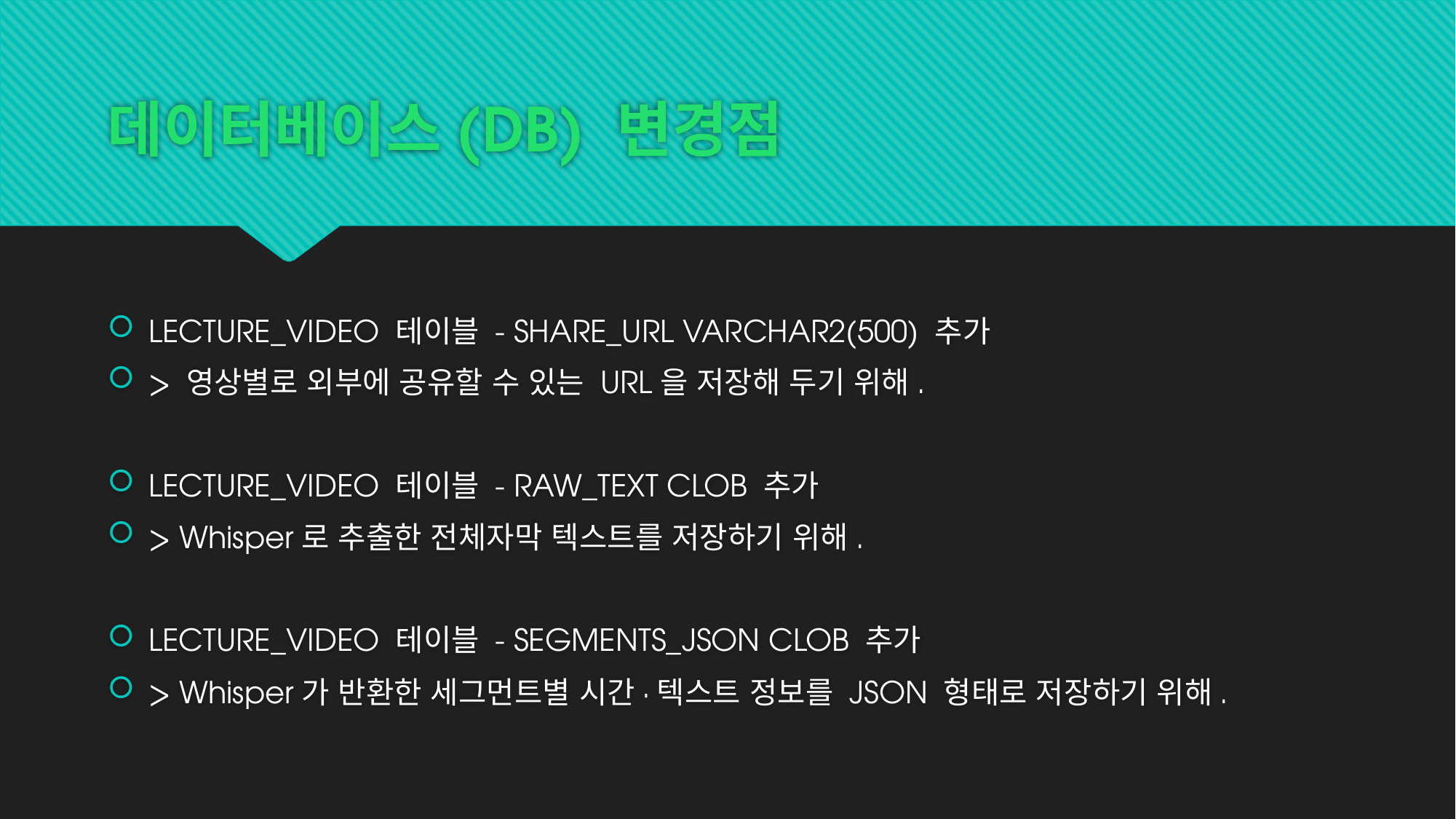

# 데이터베이스(DB) 변경점
LECTURE_VIDEO 테이블 - SHARE_URL VARCHAR2(500) 추가
> 영상별로 외부에 공유할 수 있는 URL을 저장해 두기 위해.

LECTURE_VIDEO 테이블 - RAW_TEXT CLOB 추가
> Whisper로 추출한 전체자막 텍스트를 저장하기 위해.

LECTURE_VIDEO 테이블 - SEGMENTS_JSON CLOB 추가
> Whisper가 반환한 세그먼트별 시간·텍스트 정보를 JSON 형태로 저장하기 위해.